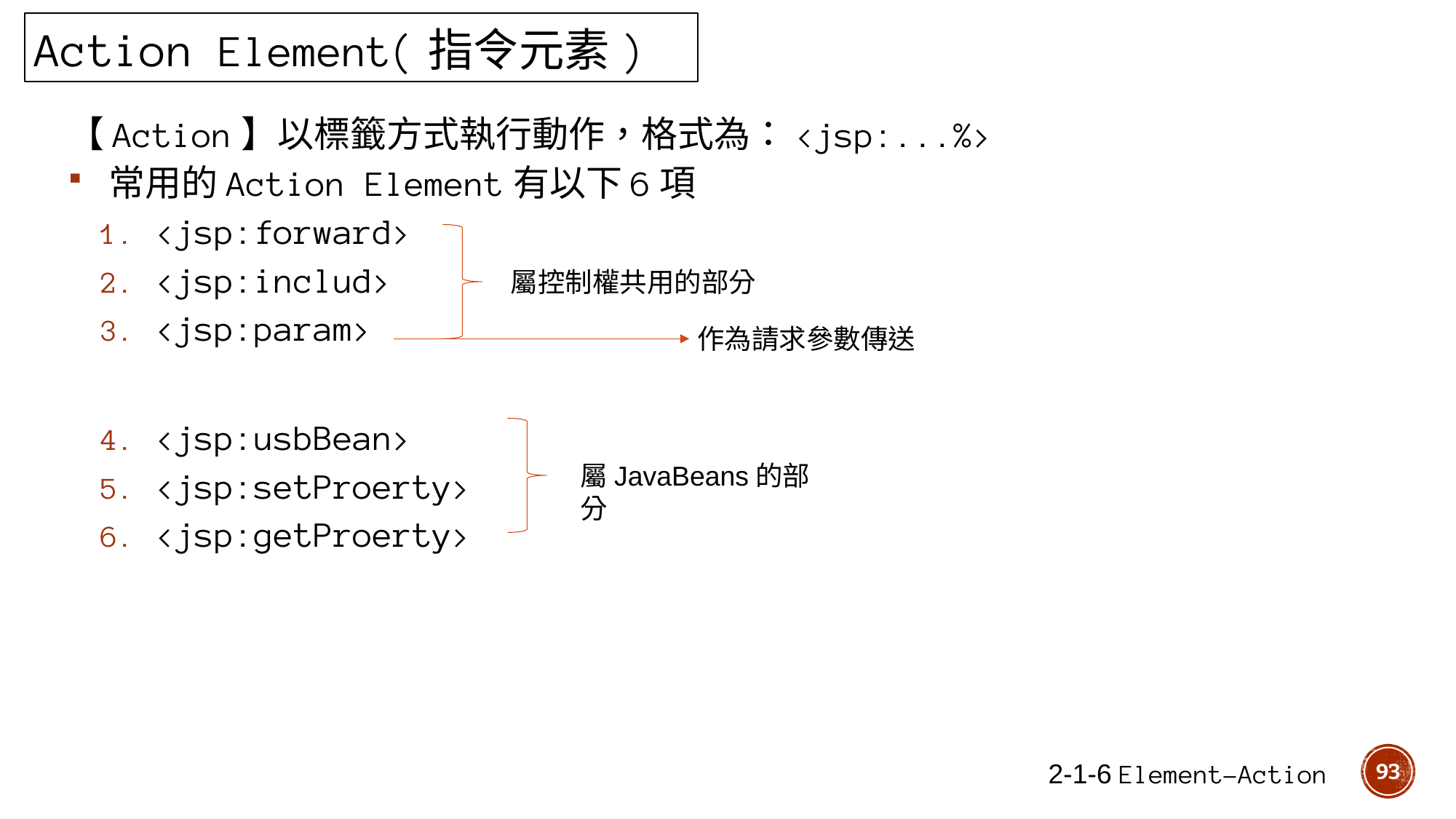

Action Element(指令元素)
【Action】以標籤方式執行動作，格式為：<jsp:...%>
常用的Action Element有以下6項
<jsp:forward>
<jsp:includ>
<jsp:param>

<jsp:usbBean>
<jsp:setProerty>
<jsp:getProerty>

屬控制權共用的部分
作為請求參數傳送

屬JavaBeans的部分
93
2-1-6 Element-Action